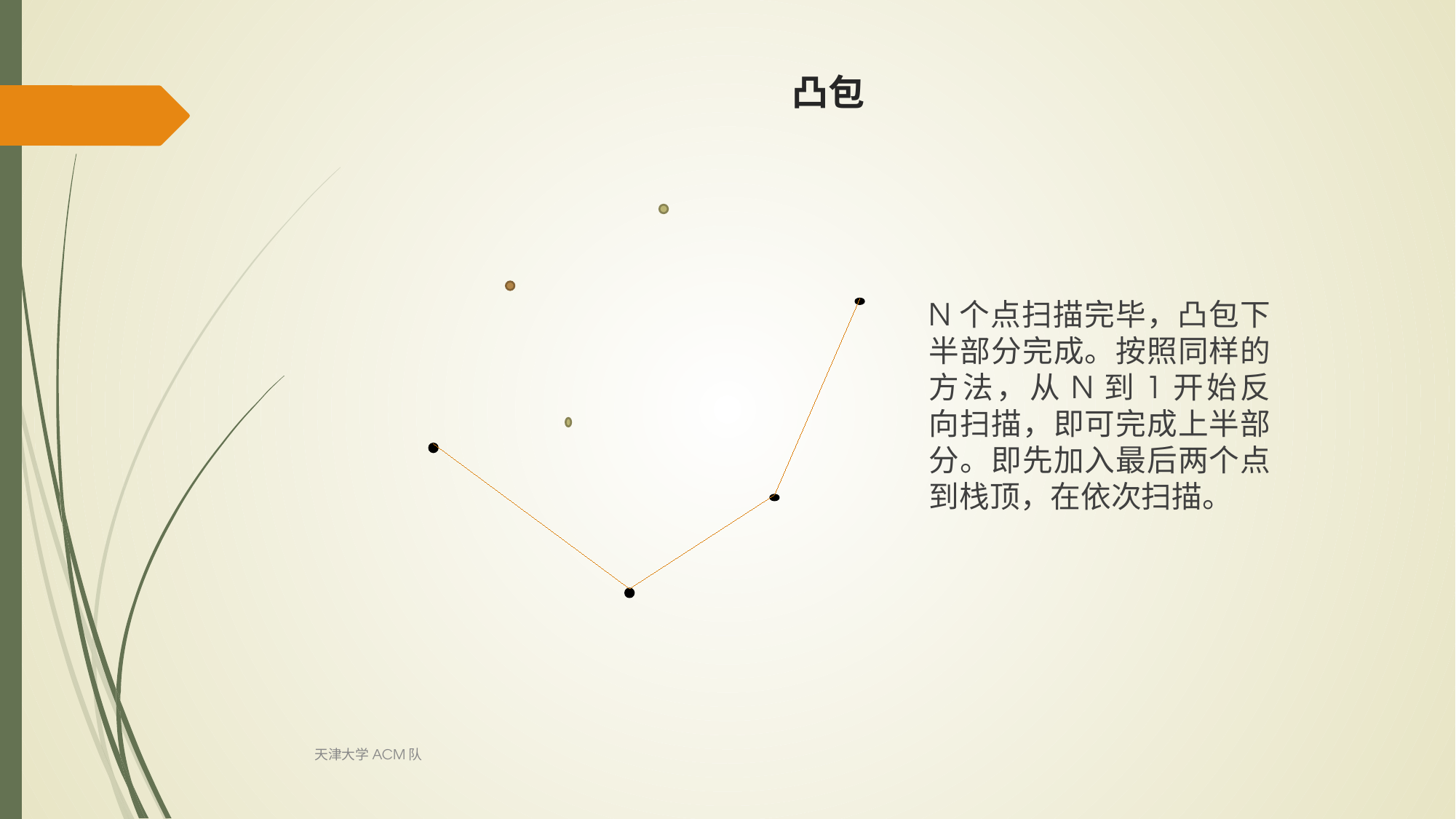

# 凸包

N个点扫描完毕，凸包下半部分完成。按照同样的方法，从N到1开始反向扫描，即可完成上半部分。即先加入最后两个点到栈顶，在依次扫描。

天津大学ACM队